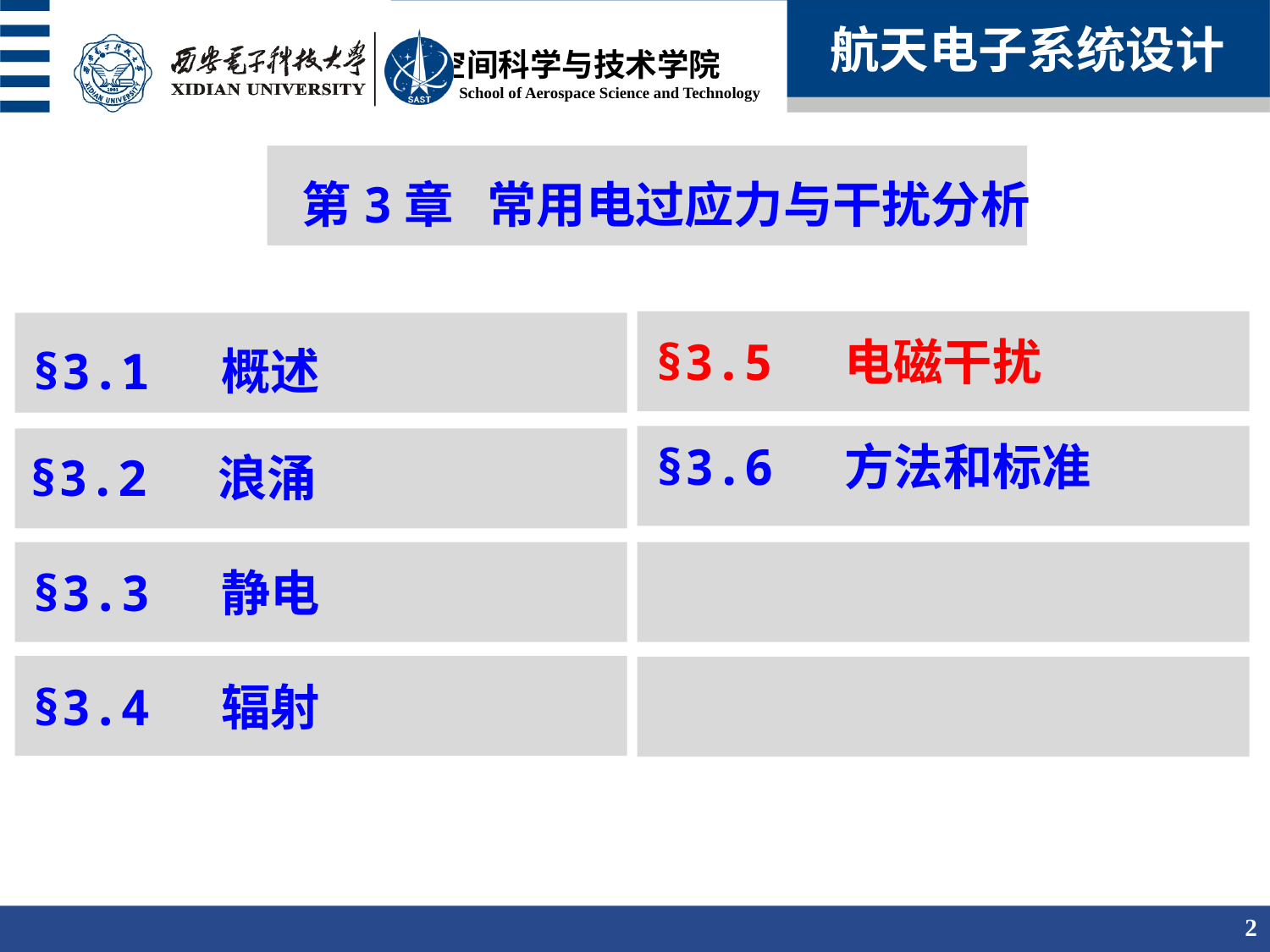

航天电子系统设计

第3章   常用电过应力与干扰分析

§3.5  电磁干扰
§3.1  概述

§3.6  方法和标准
§3.2  浪涌

§3.3  静电

§3.4  辐射